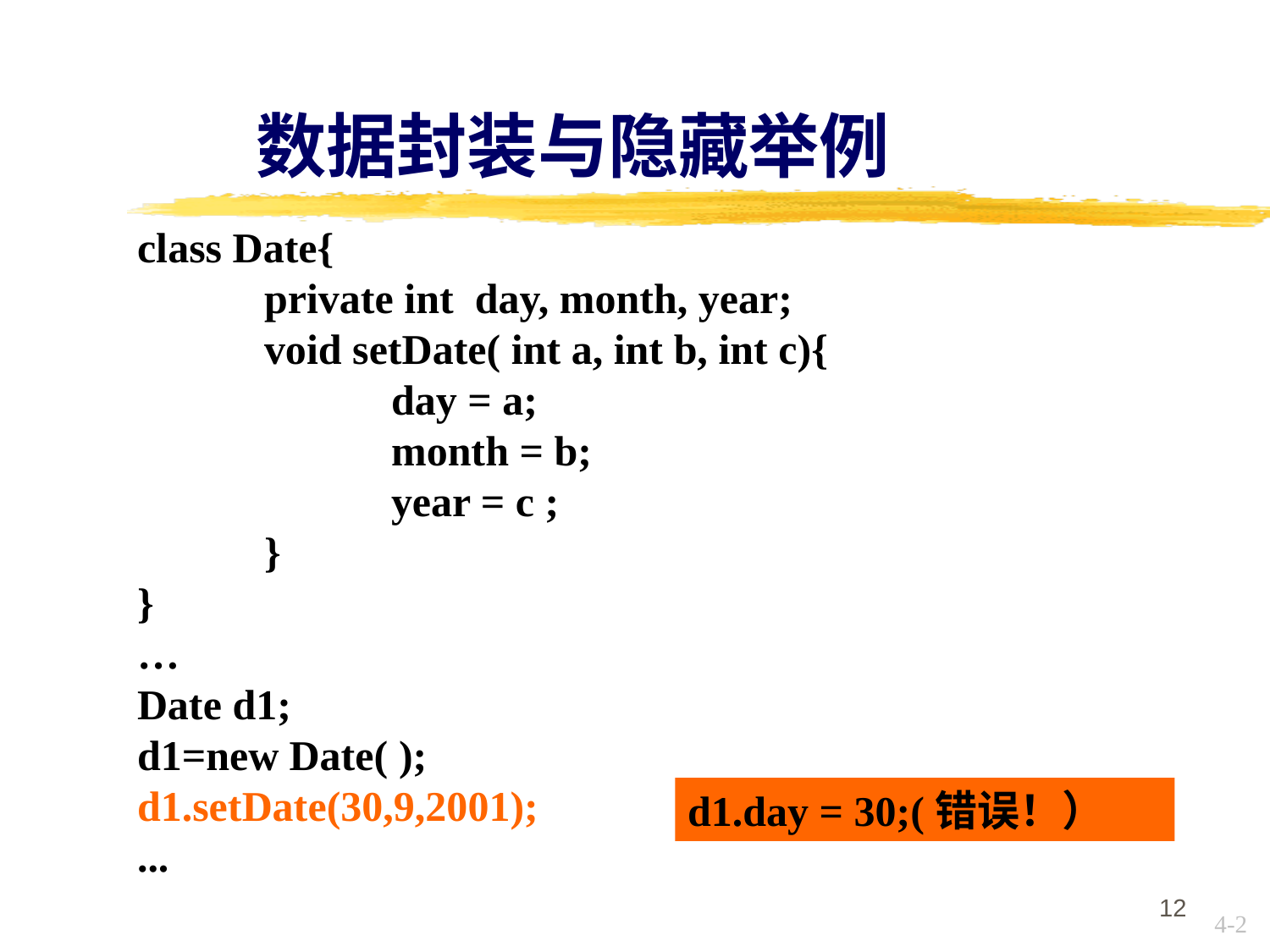

数据封装与隐藏举例
class Date{
	private int  day, month, year;
	void setDate( int a, int b, int c){
		day = a;
		month = b;
		year = c ;
	}
}
…
Date d1;
d1=new Date( );
d1.setDate(30,9,2001);
...
d1.day = 30;(错误！）
12
4-2